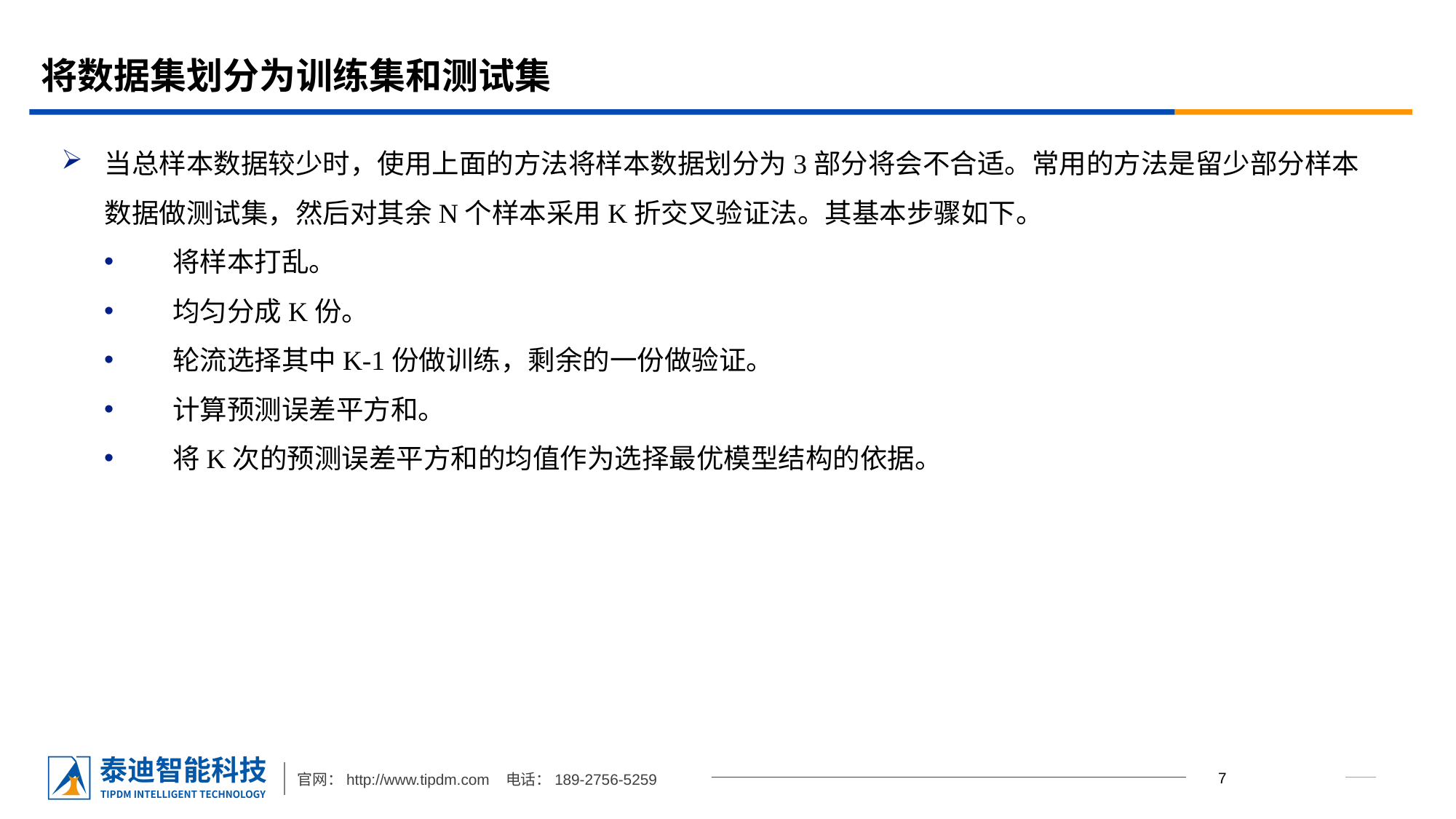

# 将数据集划分为训练集和测试集
当总样本数据较少时，使用上面的方法将样本数据划分为3部分将会不合适。常用的方法是留少部分样本数据做测试集，然后对其余N个样本采用K折交叉验证法。其基本步骤如下。
   将样本打乱。
   均匀分成K份。
   轮流选择其中K-1份做训练，剩余的一份做验证。
   计算预测误差平方和。
   将K次的预测误差平方和的均值作为选择最优模型结构的依据。